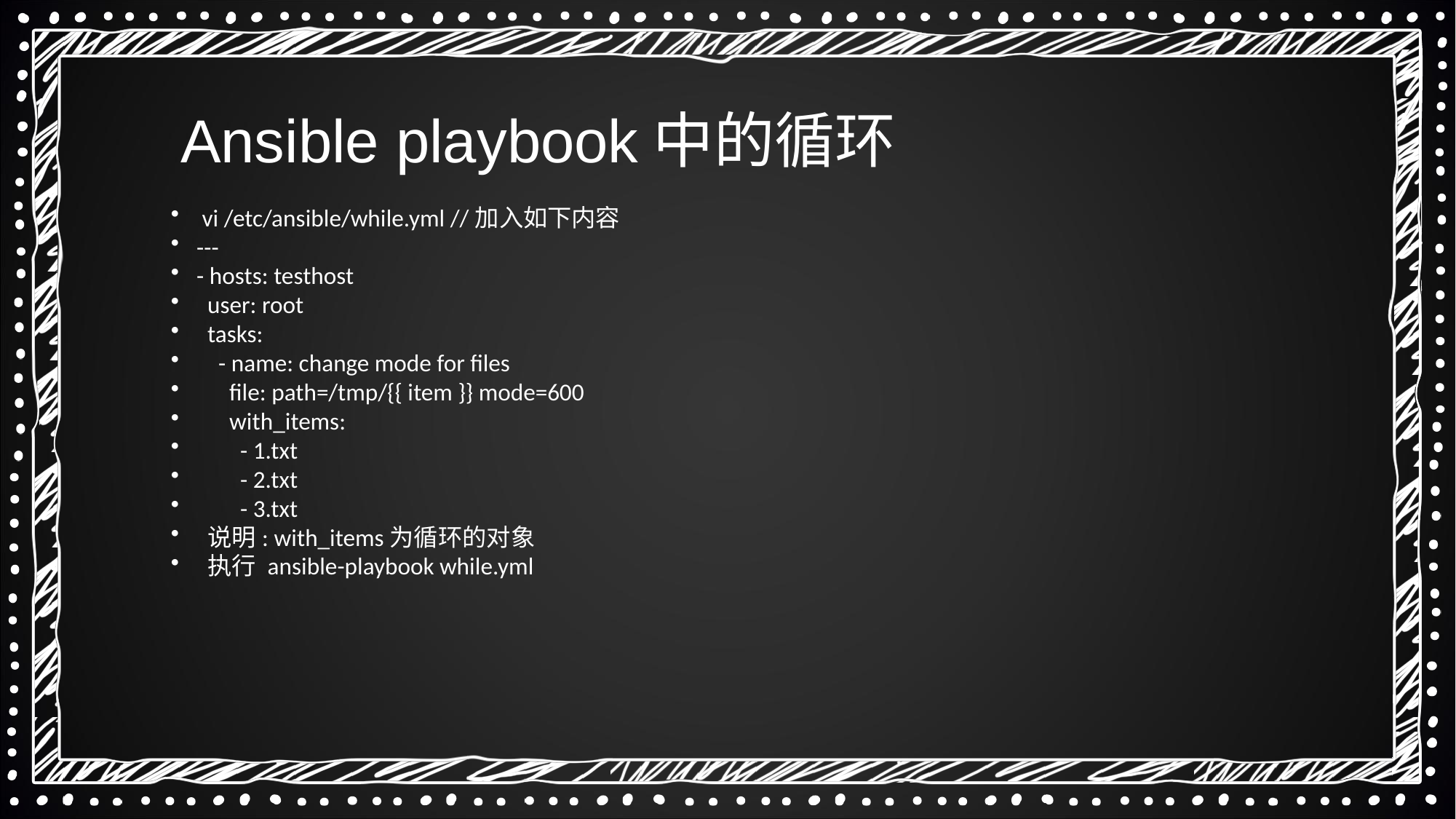

Ansible playbook中的循环
 vi /etc/ansible/while.yml //加入如下内容
---
- hosts: testhost
  user: root
  tasks:
    - name: change mode for files
      file: path=/tmp/{{ item }} mode=600
      with_items:
        - 1.txt
        - 2.txt
        - 3.txt
 说明: with_items为循环的对象
 执行 ansible-playbook while.yml